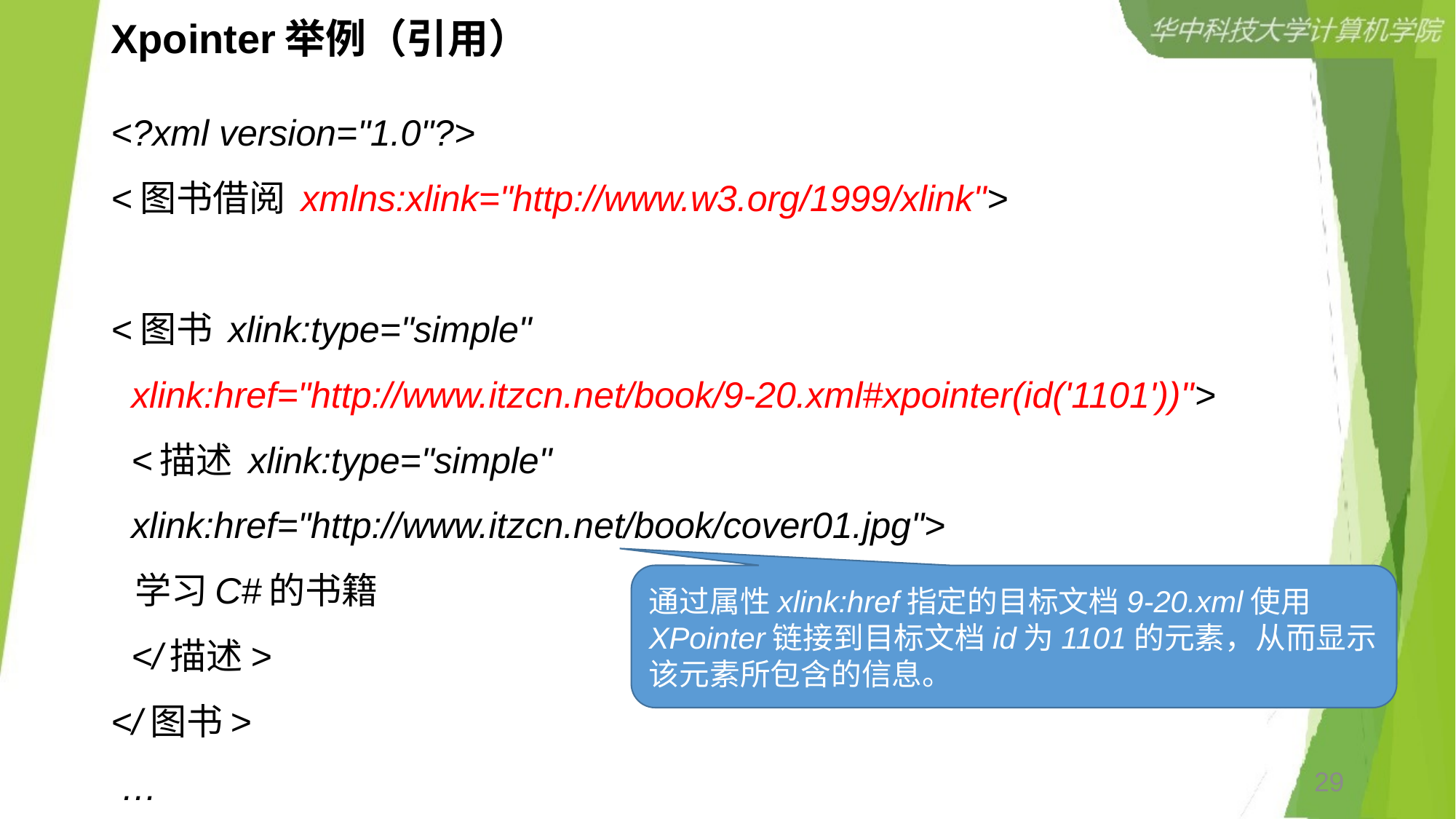

# Xpointer举例（引用）
<?xml version="1.0"?>
<图书借阅 xmlns:xlink="http://www.w3.org/1999/xlink">

<图书 xlink:type="simple"
  xlink:href="http://www.itzcn.net/book/9-20.xml#xpointer(id('1101'))">
  <描述 xlink:type="simple"
  xlink:href="http://www.itzcn.net/book/cover01.jpg">
  学习C#的书籍
  </描述>
</图书>
 …
通过属性xlink:href指定的目标文档9-20.xml使用XPointer链接到目标文档id为1101的元素，从而显示该元素所包含的信息。
29